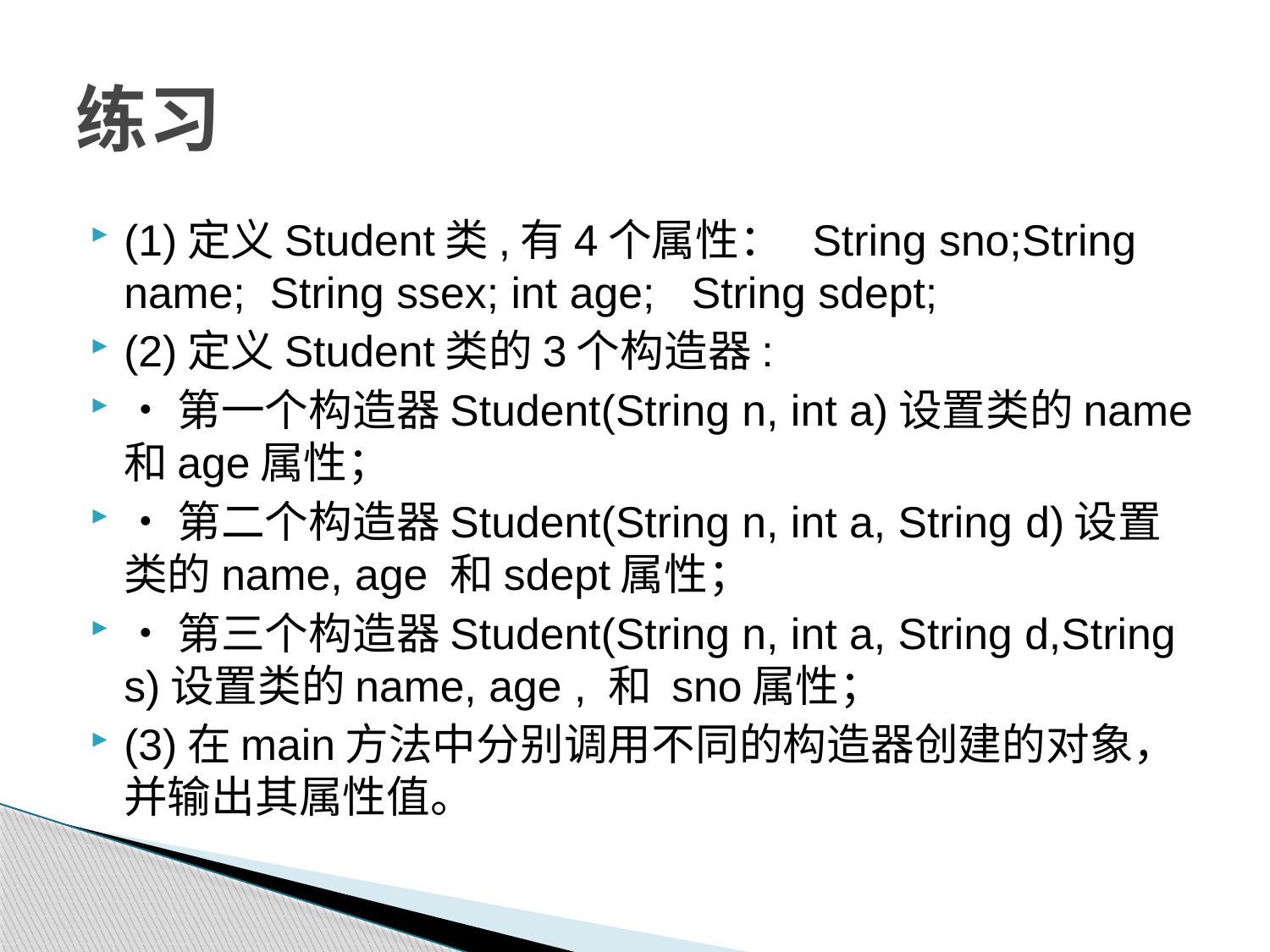

# 练习
(1)定义Student类,有4个属性：  String sno;String name;  String ssex; int age;   String sdept;
(2)定义Student类的3个构造器:
•第一个构造器Student(String n, int a)设置类的name和age属性；
•第二个构造器Student(String n, int a, String d)设置类的name, age 和sdept属性；
•第三个构造器Student(String n, int a, String d,String s)设置类的name, age , 和 sno属性；
(3)在main方法中分别调用不同的构造器创建的对象，并输出其属性值。